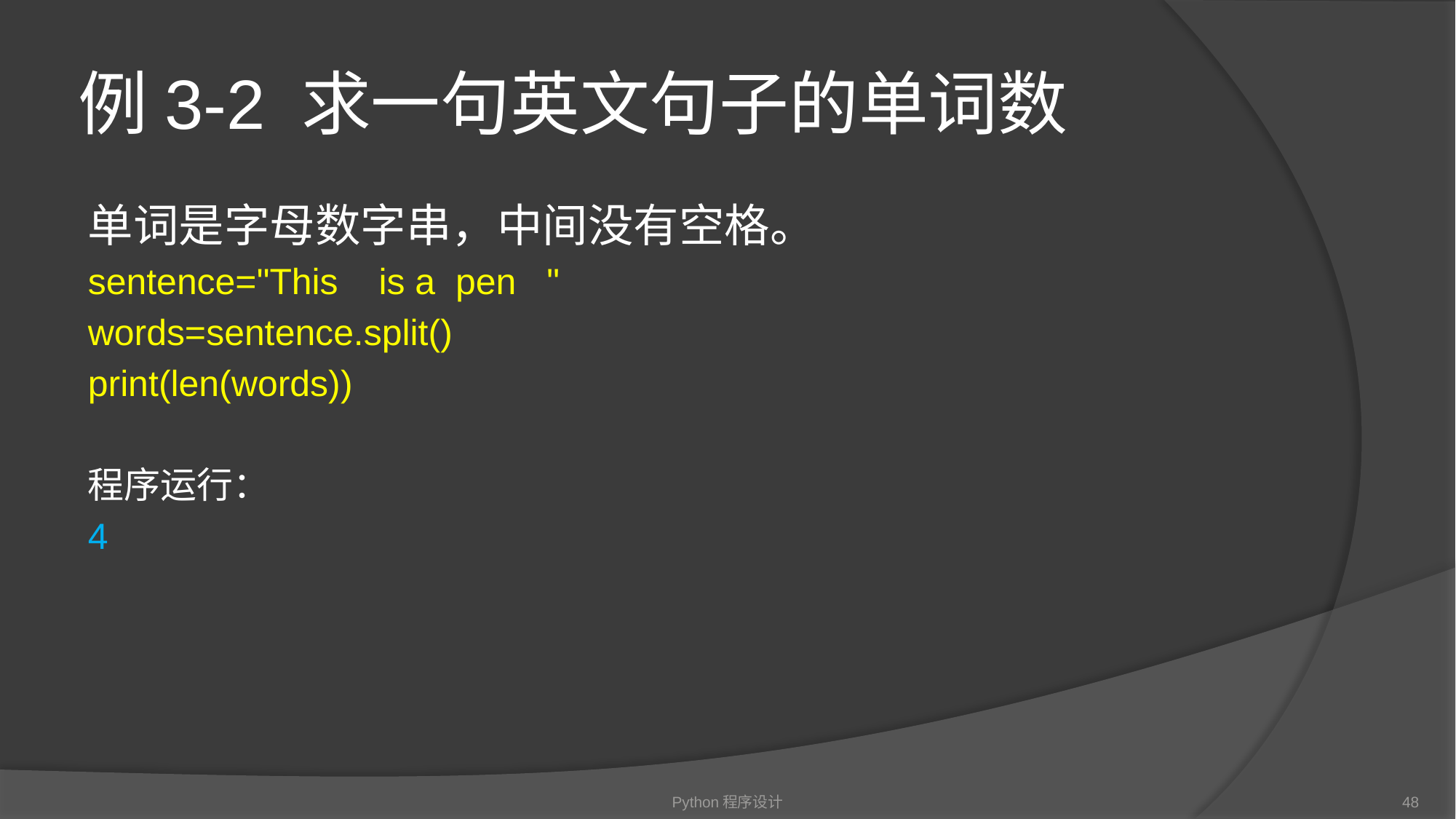

# 例3-2 求一句英文句子的单词数
单词是字母数字串，中间没有空格。
sentence="This    is a  pen   "
words=sentence.split()
print(len(words))

程序运行：
4

Python程序设计
48